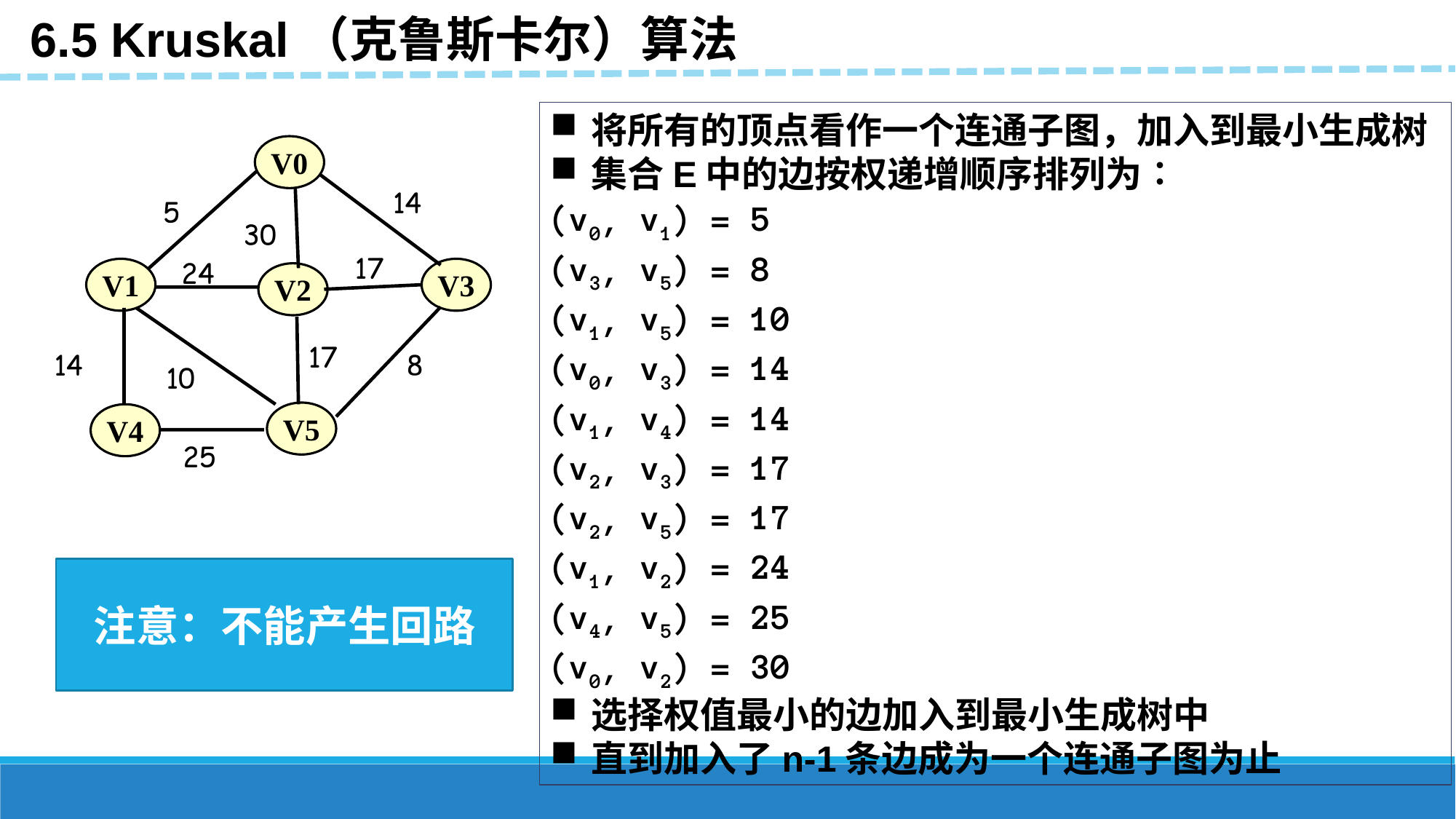

6.5 Kruskal（克鲁斯卡尔）算法
将所有的顶点看作一个连通子图，加入到最小生成树
集合E中的边按权递增顺序排列为∶
(v0, v1) = 5
(v3, v5) = 8
(v1, v5) = 10
(v0, v3) = 14
(v1, v4) = 14
(v2, v3) = 17
(v2, v5) = 17
(v1, v2) = 24
(v4, v5) = 25
(v0, v2) = 30
选择权值最小的边加入到最小生成树中
直到加入了n-1条边成为一个连通子图为止
V0

14

5
30
17
24
V1
V3
V2

17
14
8
10
V5
V4

25
注意：不能产生回路